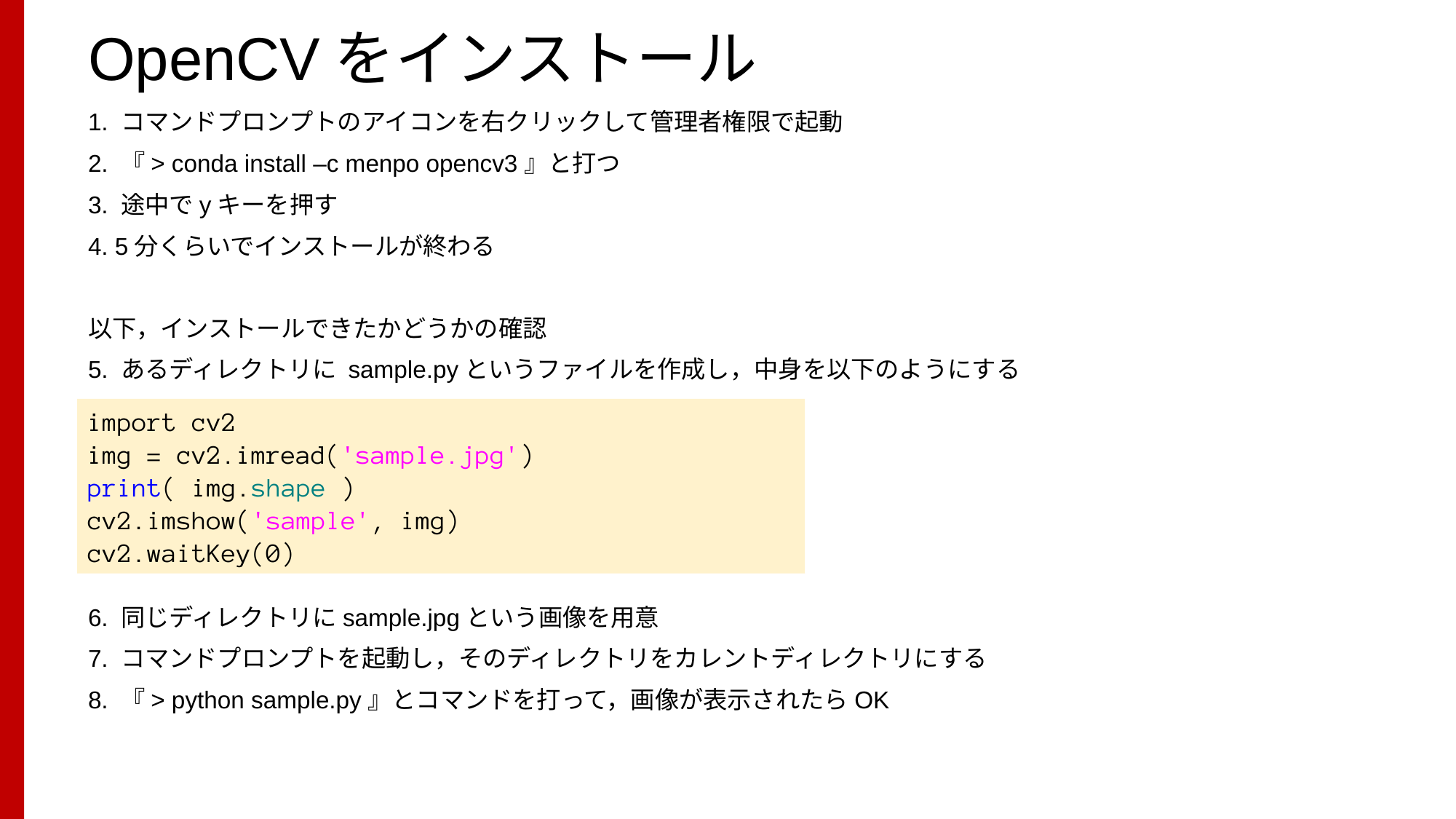

# OpenCVをインストール
1. コマンドプロンプトのアイコンを右クリックして管理者権限で起動
2. 『> conda install –c menpo opencv3』と打つ
3. 途中でyキーを押す
4. 5分くらいでインストールが終わる

以下，インストールできたかどうかの確認
5. あるディレクトリに sample.pyというファイルを作成し，中身を以下のようにする

6. 同じディレクトリにsample.jpgという画像を用意
7. コマンドプロンプトを起動し，そのディレクトリをカレントディレクトリにする
8. 『> python sample.py』とコマンドを打って，画像が表示されたらOK
import cv2
img = cv2.imread('sample.jpg')
print( img.shape )
cv2.imshow('sample', img)
cv2.waitKey(0)